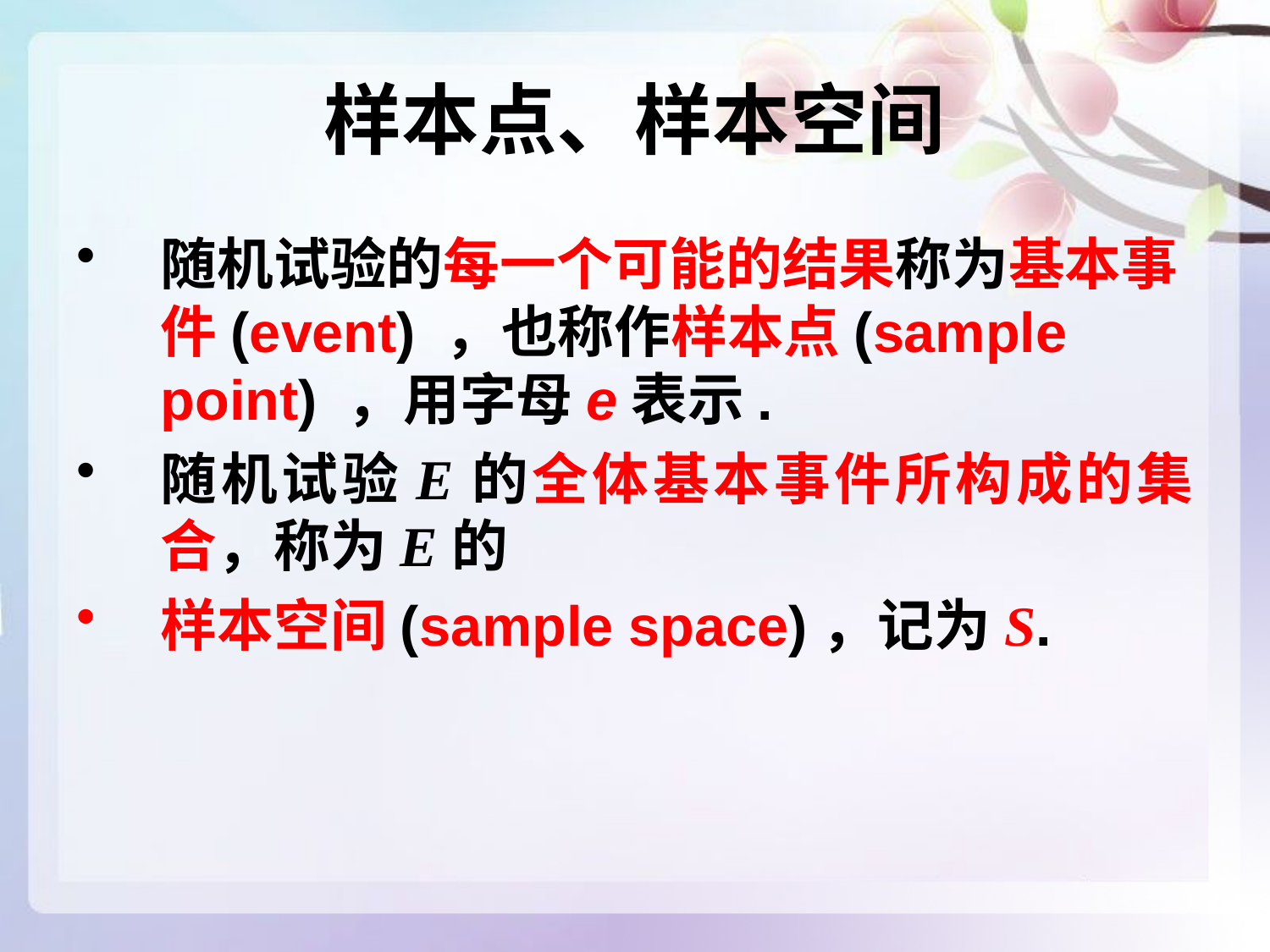

# 样本点、样本空间
随机试验的每一个可能的结果称为基本事件(event) ，也称作样本点(sample point) ，用字母e表示.
随机试验E的全体基本事件所构成的集合，称为E的
样本空间(sample space)，记为S.